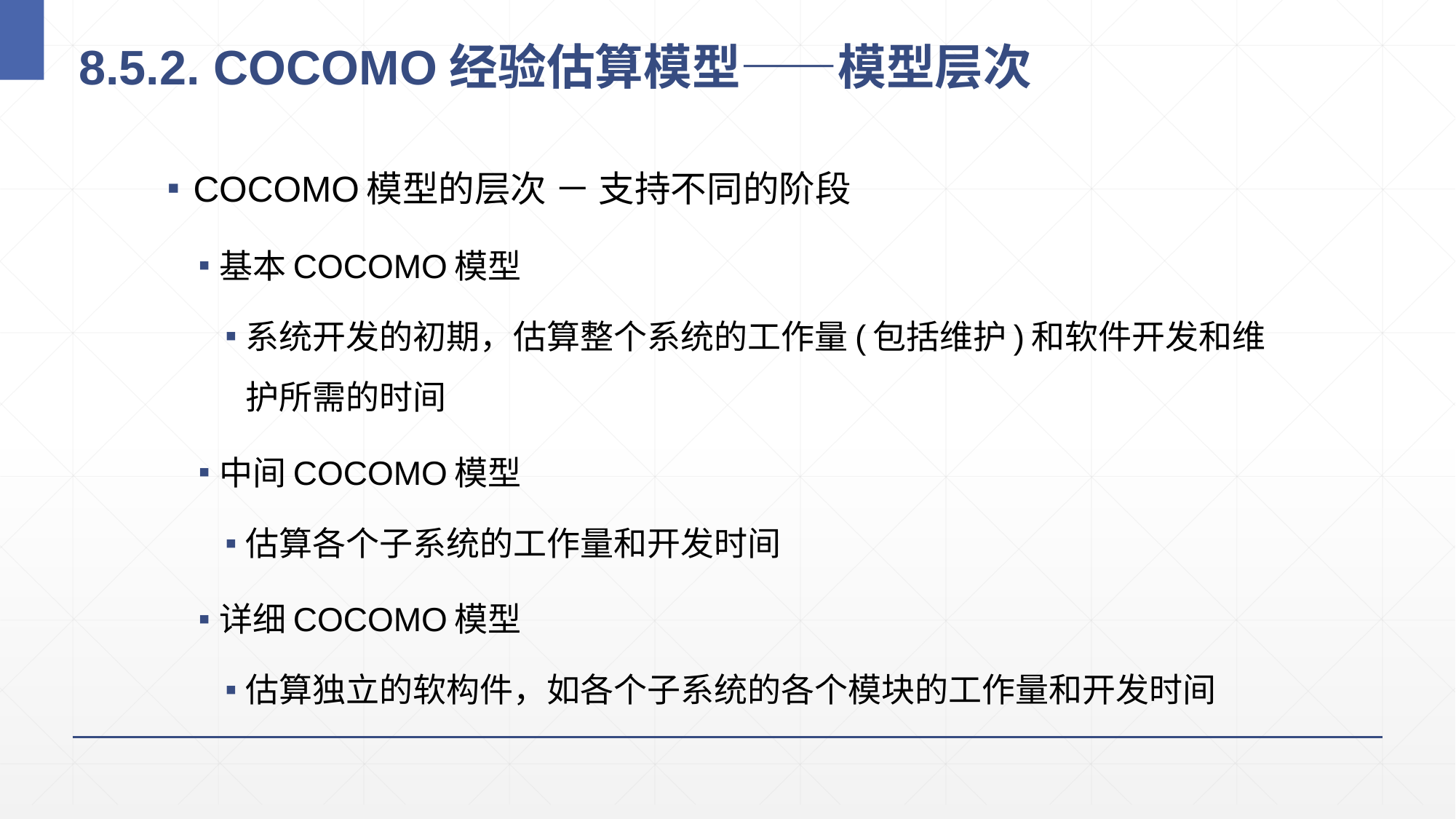

# 8.5.2. COCOMO经验估算模型——模型层次
COCOMO模型的层次 － 支持不同的阶段
基本COCOMO模型
系统开发的初期，估算整个系统的工作量(包括维护)和软件开发和维护所需的时间
中间COCOMO模型
估算各个子系统的工作量和开发时间
详细COCOMO模型
估算独立的软构件，如各个子系统的各个模块的工作量和开发时间